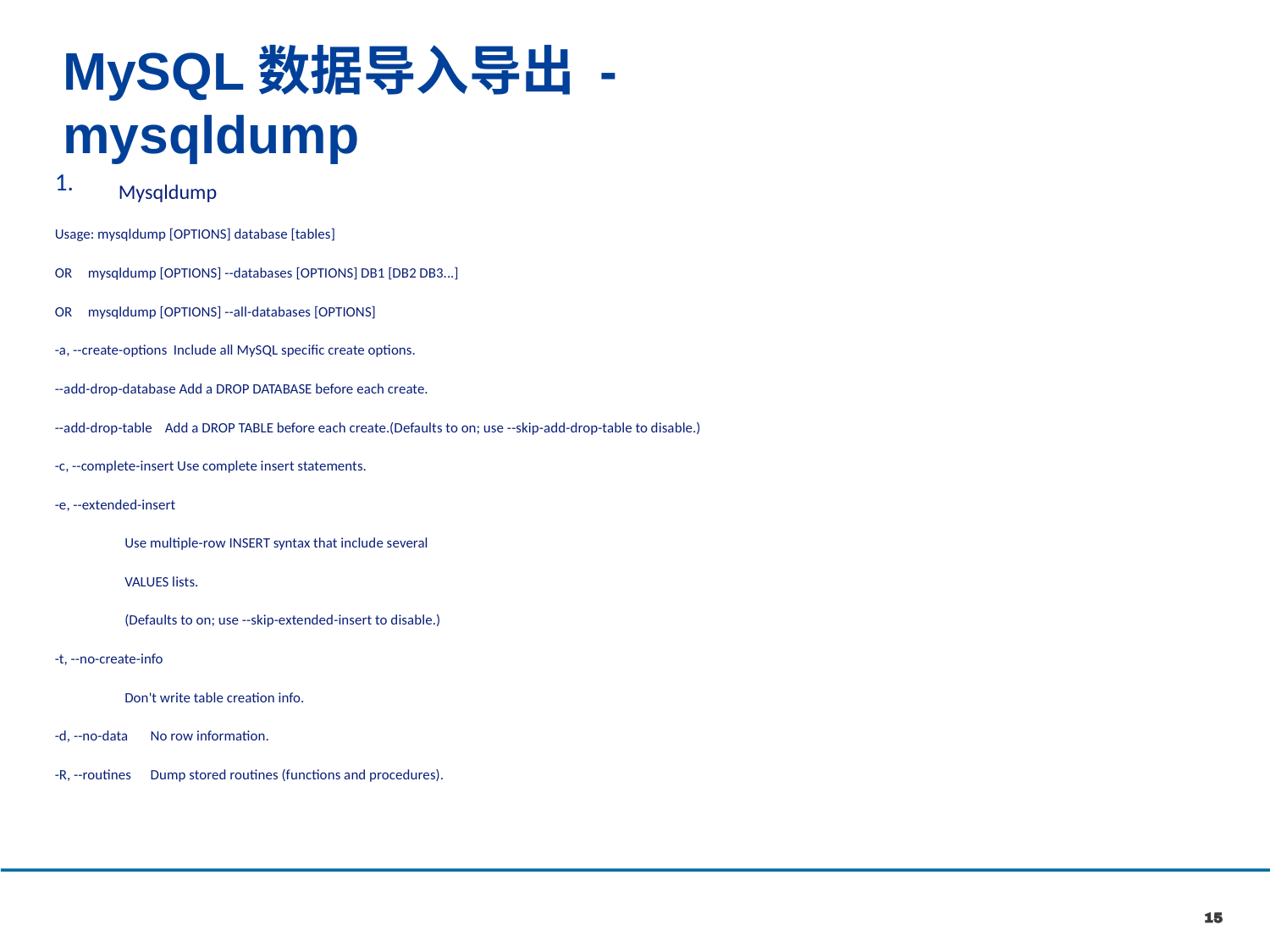

# MySQL数据导入导出 - mysqldump

Mysqldump
Usage: mysqldump [OPTIONS] database [tables]
OR     mysqldump [OPTIONS] --databases [OPTIONS] DB1 [DB2 DB3...]
OR     mysqldump [OPTIONS] --all-databases [OPTIONS]
-a, --create-options  Include all MySQL specific create options.
--add-drop-database Add a DROP DATABASE before each create.
--add-drop-table    Add a DROP TABLE before each create.(Defaults to on; use --skip-add-drop-table to disable.)
-c, --complete-insert Use complete insert statements.
-e, --extended-insert
                      Use multiple-row INSERT syntax that include several
                      VALUES lists.
                      (Defaults to on; use --skip-extended-insert to disable.)
-t, --no-create-info
                      Don't write table creation info.
-d, --no-data       No row information.
-R, --routines      Dump stored routines (functions and procedures).
15